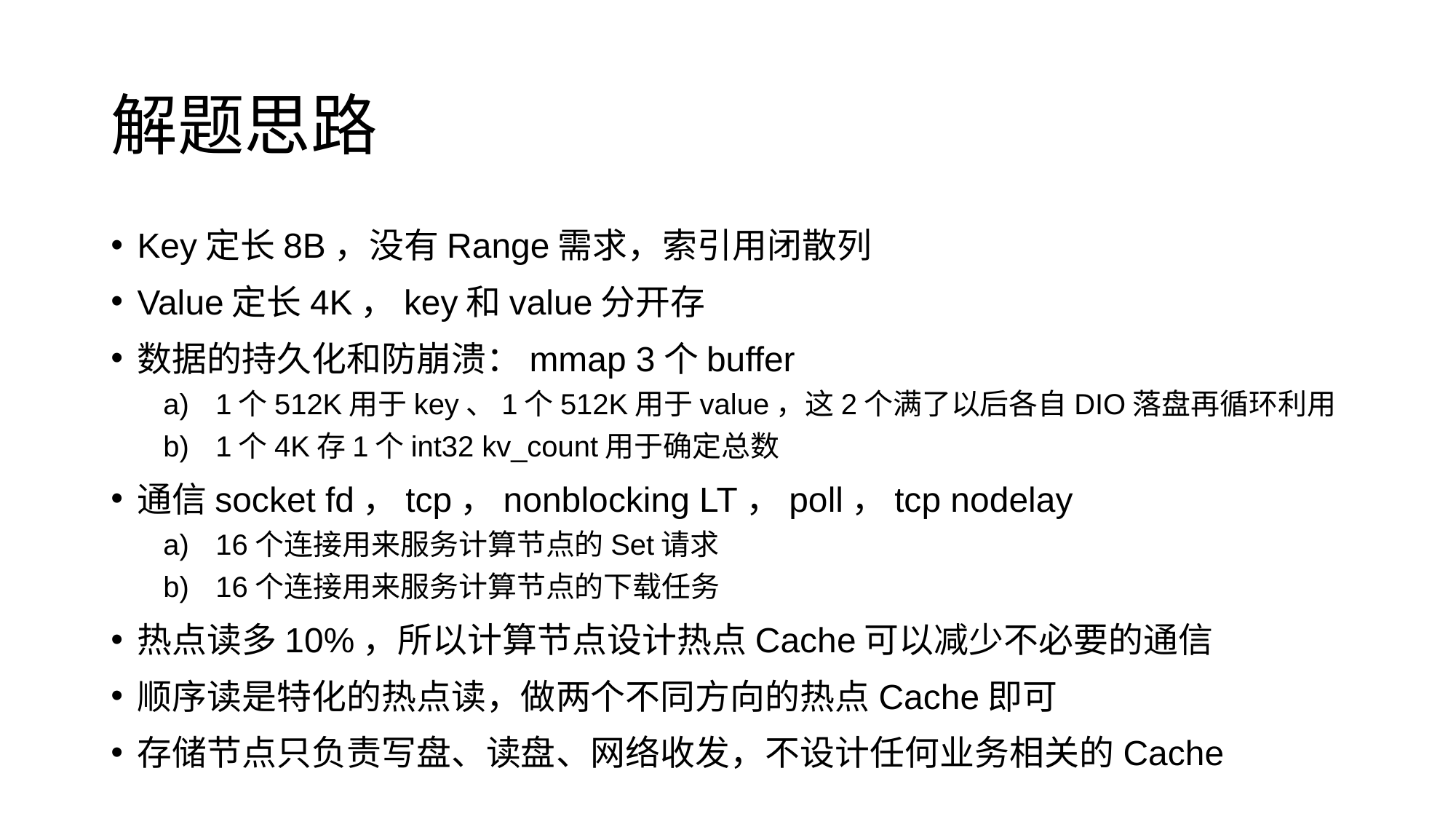

# 解题思路
Key定长8B，没有Range需求，索引用闭散列
Value定长4K，key和value分开存
数据的持久化和防崩溃：mmap 3个buffer
1个512K用于key、1个512K用于value，这2个满了以后各自DIO落盘再循环利用
1个4K存1个int32 kv_count用于确定总数
通信socket fd，tcp，nonblocking LT，poll，tcp nodelay
16个连接用来服务计算节点的Set请求
16个连接用来服务计算节点的下载任务
热点读多10%，所以计算节点设计热点Cache可以减少不必要的通信
顺序读是特化的热点读，做两个不同方向的热点Cache即可
存储节点只负责写盘、读盘、网络收发，不设计任何业务相关的Cache